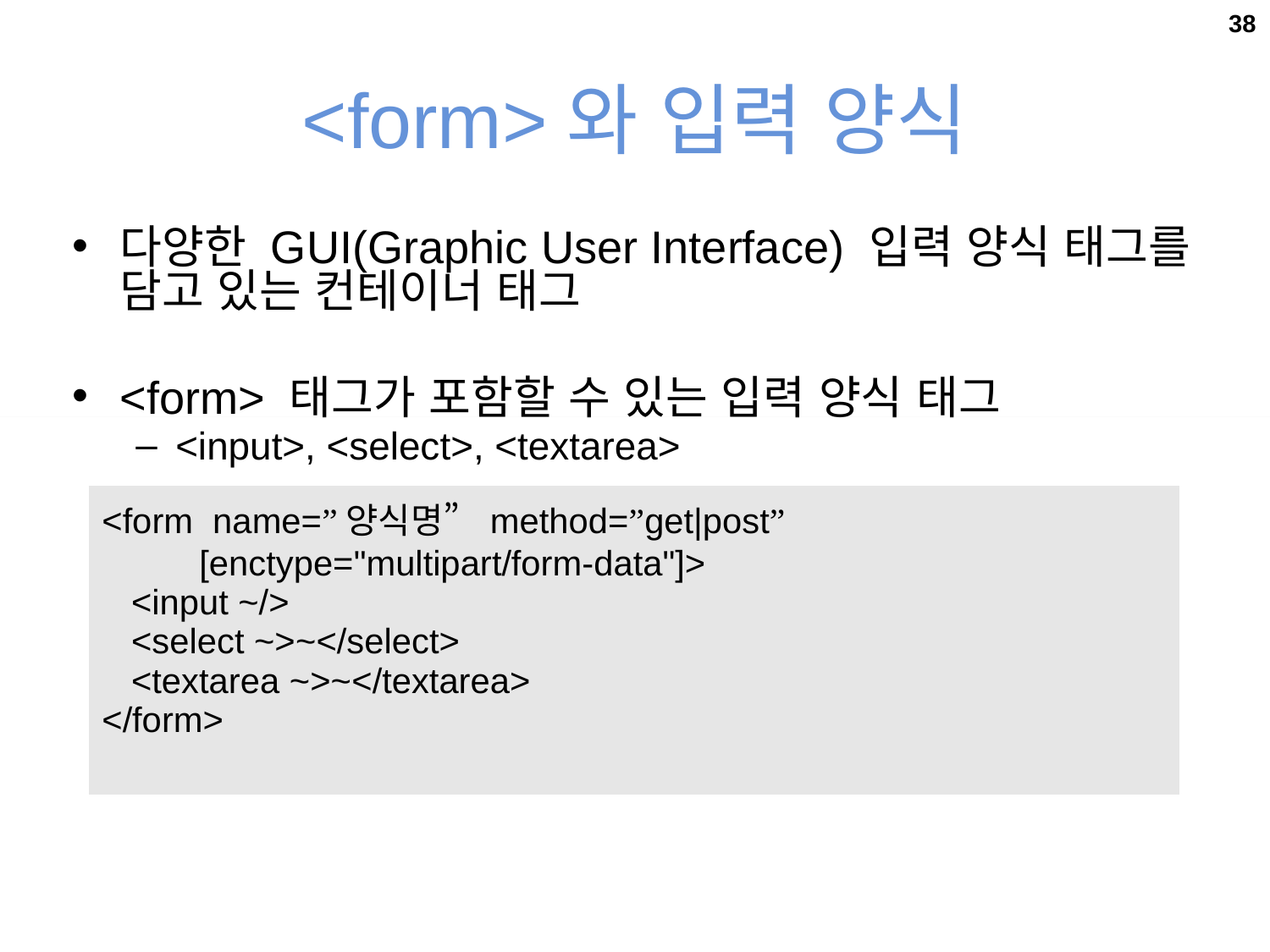

38
# <form>와 입력 양식
다양한 GUI(Graphic User Interface) 입력 양식 태그를 담고 있는 컨테이너 태그

<form> 태그가 포함할 수 있는 입력 양식 태그
<input>, <select>, <textarea>

| <form name=”양식명” method=”get|post” [enctype="multipart/form-data"]> <input ~/> <select ~>~</select> <textarea ~>~</textarea> </form> |
| --- |